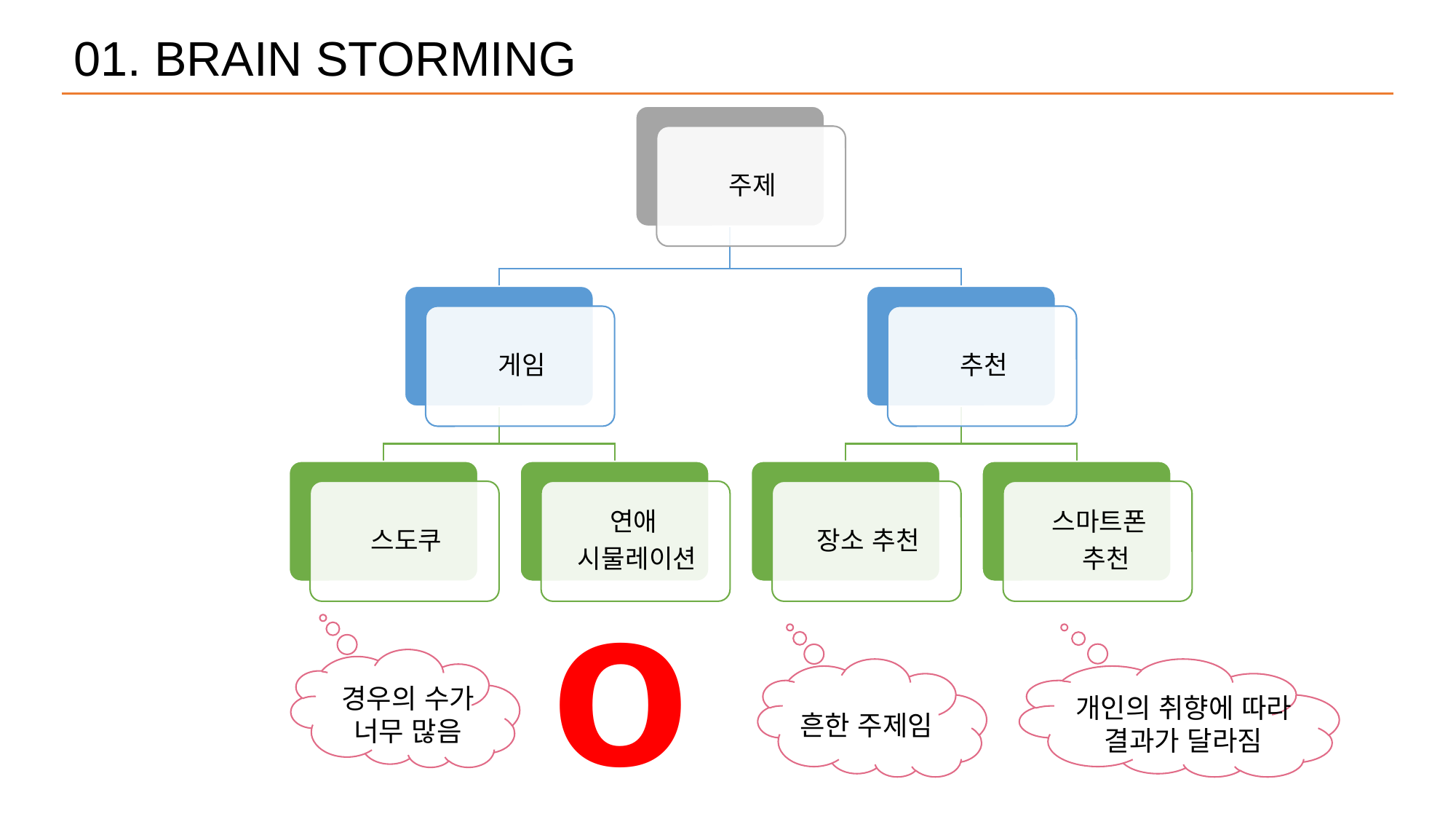

01. BRAIN STORMING

주제
게임
스도쿠
연애
시물레이션
추천
장소 추천
스마트폰
 추천
o

경우의 수가 너무 많음
개인의 취향에 따라 결과가 달라짐
흔한 주제임